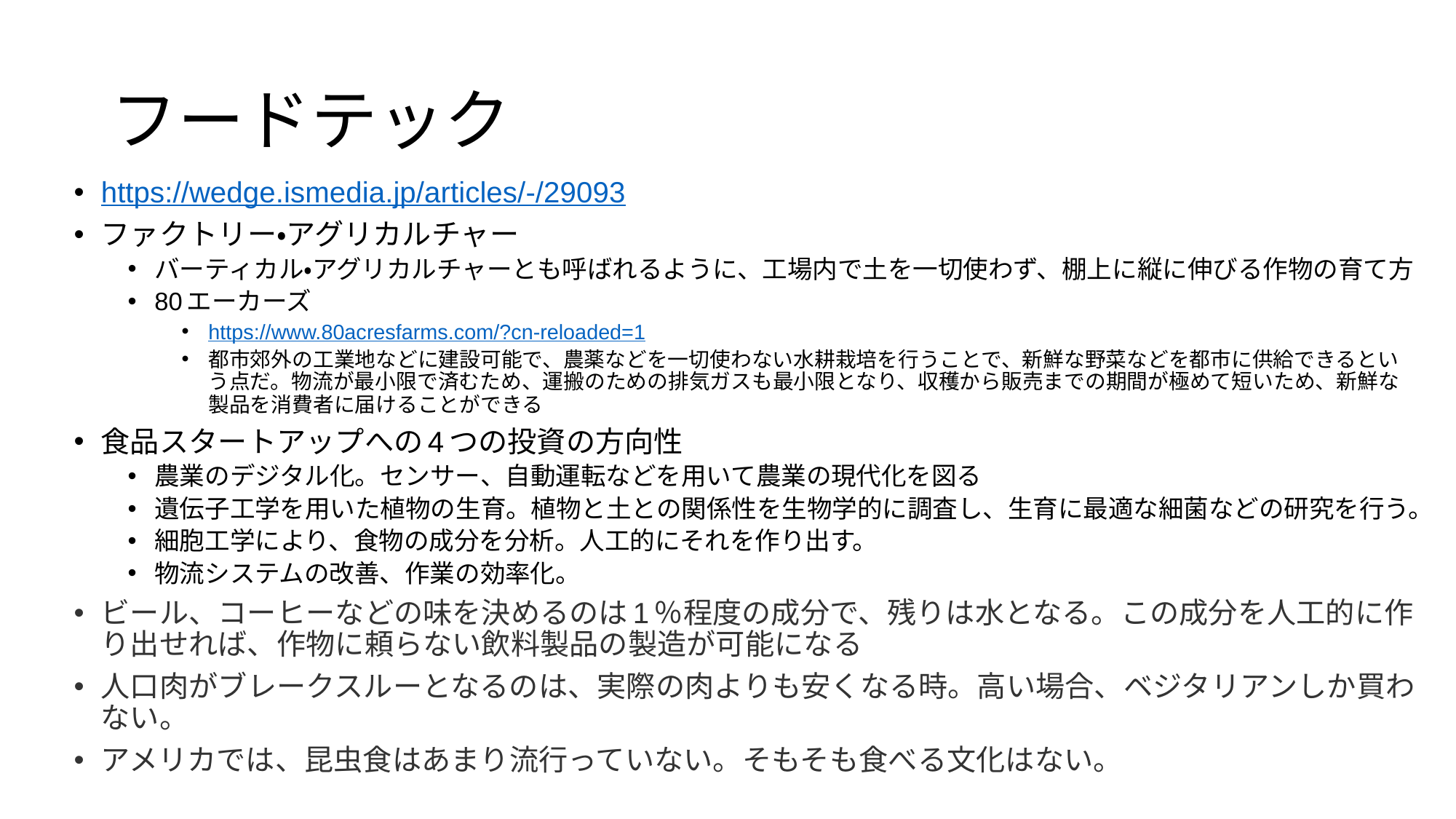

# フードテック
https://wedge.ismedia.jp/articles/-/29093
ファクトリー・アグリカルチャー
バーティカル・アグリカルチャーとも呼ばれるように、工場内で土を一切使わず、棚上に縦に伸びる作物の育て方
80エーカーズ
https://www.80acresfarms.com/?cn-reloaded=1
都市郊外の工業地などに建設可能で、農薬などを一切使わない水耕栽培を行うことで、新鮮な野菜などを都市に供給できるという点だ。物流が最小限で済むため、運搬のための排気ガスも最小限となり、収穫から販売までの期間が極めて短いため、新鮮な製品を消費者に届けることができる
食品スタートアップへの4つの投資の方向性
農業のデジタル化。センサー、自動運転などを用いて農業の現代化を図る
遺伝子工学を用いた植物の生育。植物と土との関係性を生物学的に調査し、生育に最適な細菌などの研究を行う。
細胞工学により、食物の成分を分析。人工的にそれを作り出す。
物流システムの改善、作業の効率化。
ビール、コーヒーなどの味を決めるのは1％程度の成分で、残りは水となる。この成分を人工的に作り出せれば、作物に頼らない飲料製品の製造が可能になる
人口肉がブレークスルーとなるのは、実際の肉よりも安くなる時。高い場合、ベジタリアンしか買わない。
アメリカでは、昆虫食はあまり流行っていない。そもそも食べる文化はない。